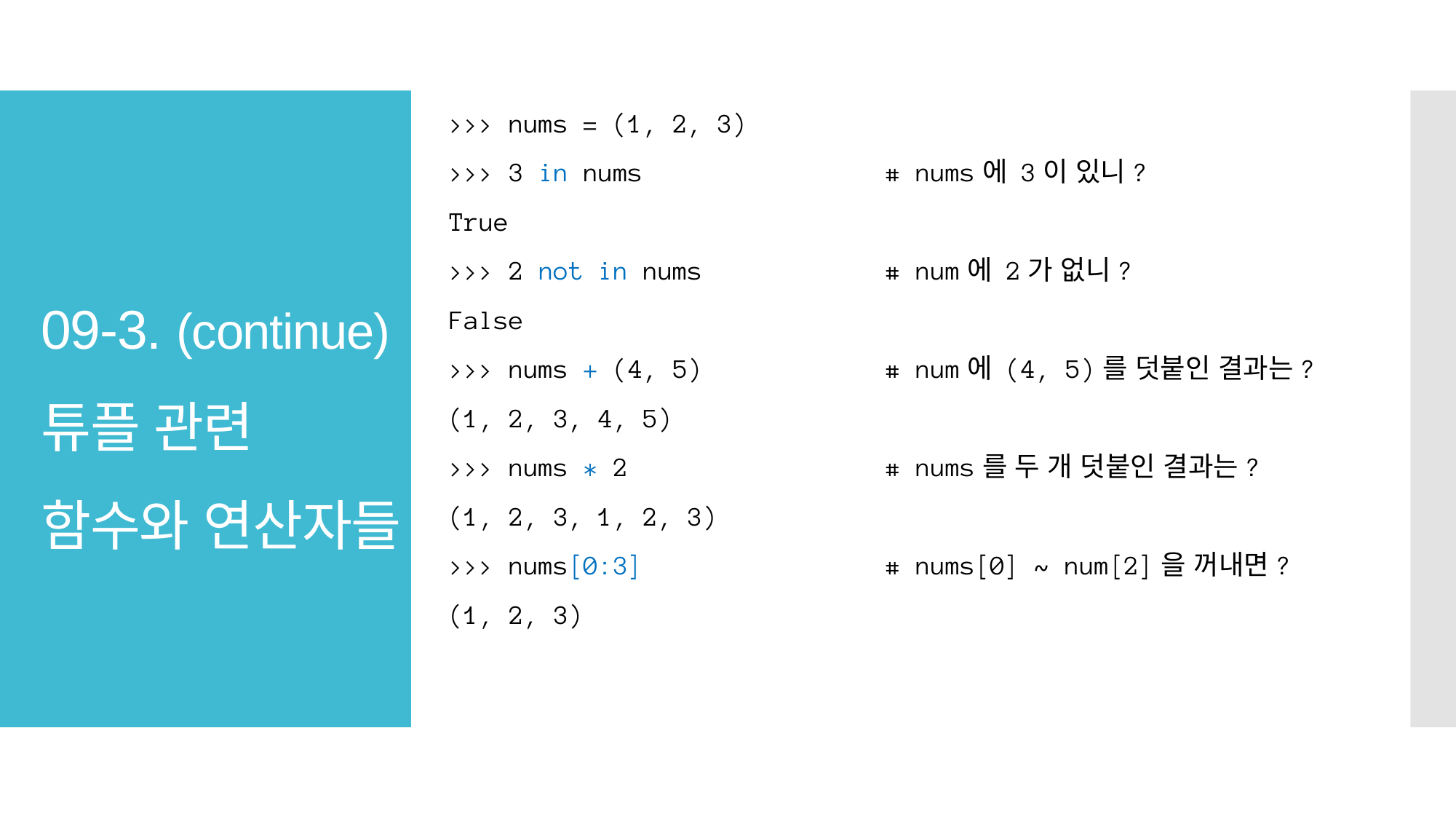

>>> nums = (1, 2, 3)
>>> 3 in nums 			# nums에 3이 있니?
True
>>> 2 not in nums 		# num에 2가 없니?
False
>>> nums + (4, 5) 		# num에 (4, 5)를 덧붙인 결과는?
(1, 2, 3, 4, 5)
>>> nums * 2 			# nums를 두 개 덧붙인 결과는?
(1, 2, 3, 1, 2, 3)
>>> nums[0:3] 			# nums[0] ~ num[2]을 꺼내면?
(1, 2, 3)
# 09-3. (continue) 튜플 관련 함수와 연산자들